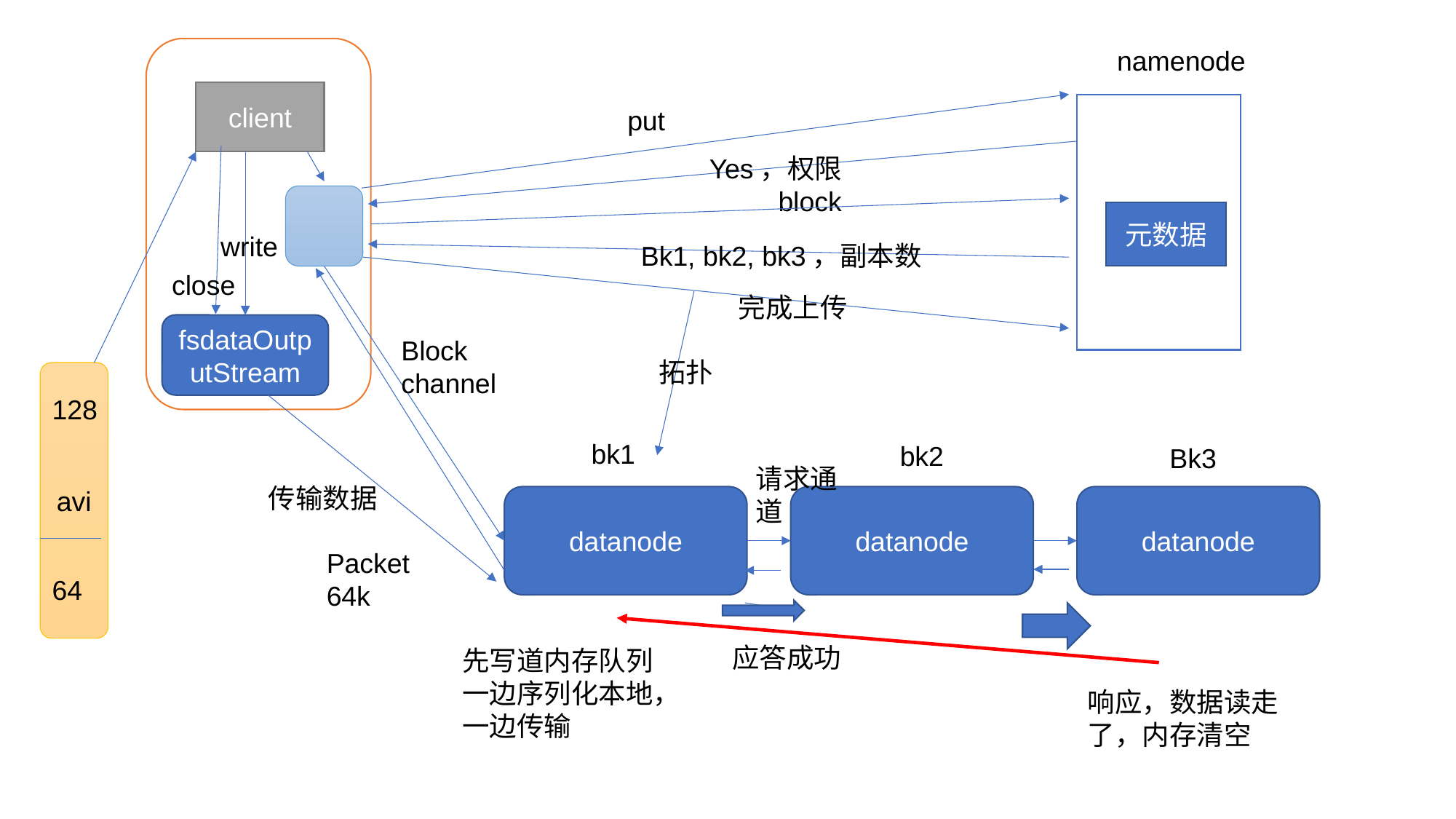

namenode

client

put
Yes，权限
block

元数据
write
Bk1, bk2, bk3，副本数
close
完成上传
fsdataOutputStream
Block channel
拓扑
avi
128
bk1
bk2
Bk3
请求通道
传输数据
datanode
datanode
datanode
Packet  64k
64

应答成功
先写道内存队列
一边序列化本地，
一边传输
响应，数据读走了，内存清空